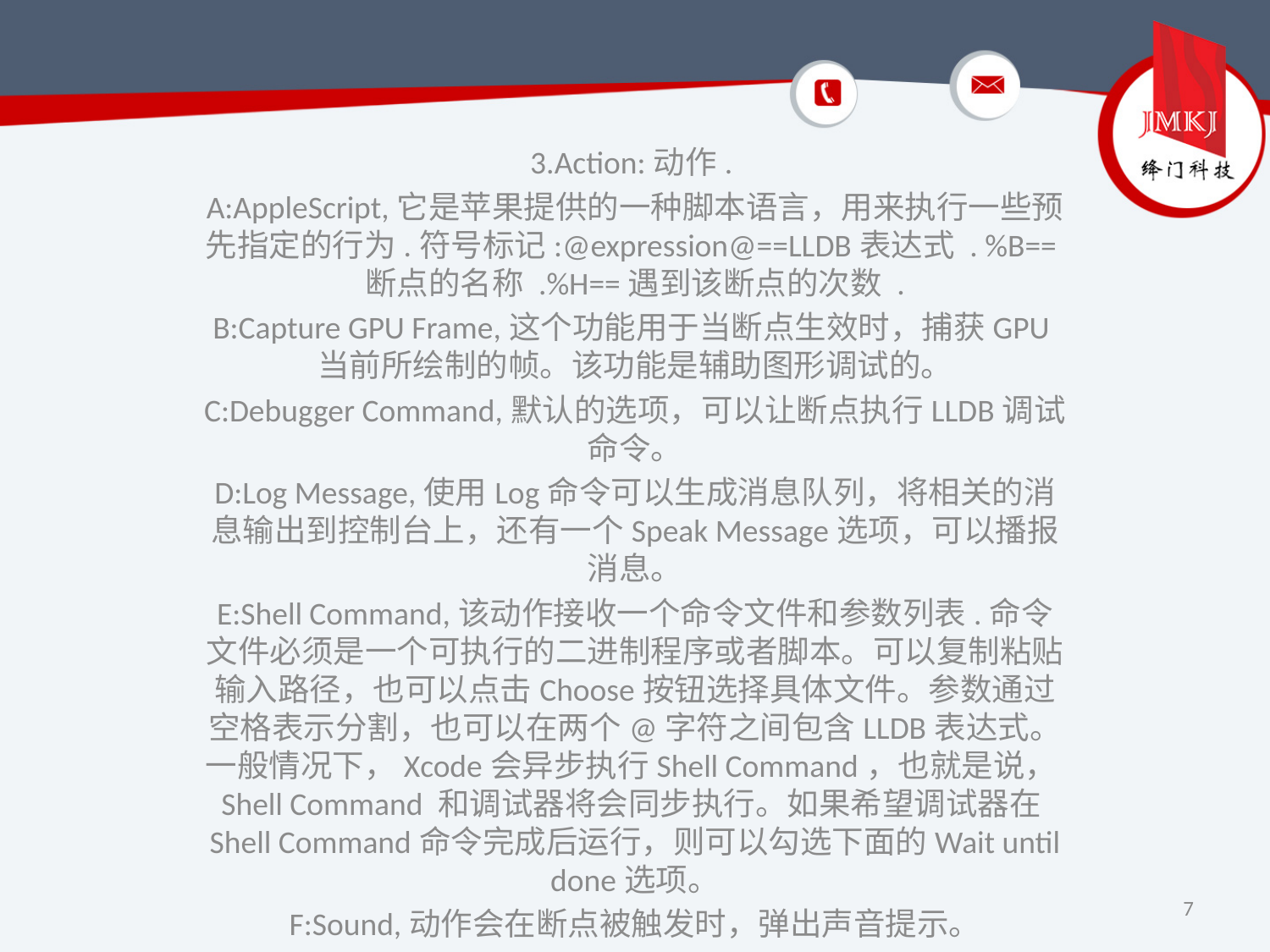

3.Action:动作.
A:AppleScript,它是苹果提供的一种脚本语言，用来执行一些预先指定的行为.符号标记:@expression@==LLDB表达式 . %B==断点的名称 .%H==遇到该断点的次数 .
B:Capture GPU Frame,这个功能用于当断点生效时，捕获GPU当前所绘制的帧。该功能是辅助图形调试的。
C:Debugger Command,默认的选项，可以让断点执行LLDB调试命令。
D:Log Message,使用Log命令可以生成消息队列，将相关的消息输出到控制台上，还有一个Speak Message选项，可以播报消息。
E:Shell Command,该动作接收一个命令文件和参数列表.命令文件必须是一个可执行的二进制程序或者脚本。可以复制粘贴输入路径，也可以点击Choose按钮选择具体文件。参数通过空格表示分割，也可以在两个@字符之间包含LLDB表达式。一般情况下，Xcode会异步执行Shell Command，也就是说，Shell Command 和调试器将会同步执行。如果希望调试器在Shell Command命令完成后运行，则可以勾选下面的Wait until done选项。
F:Sound,动作会在断点被触发时，弹出声音提示。

7